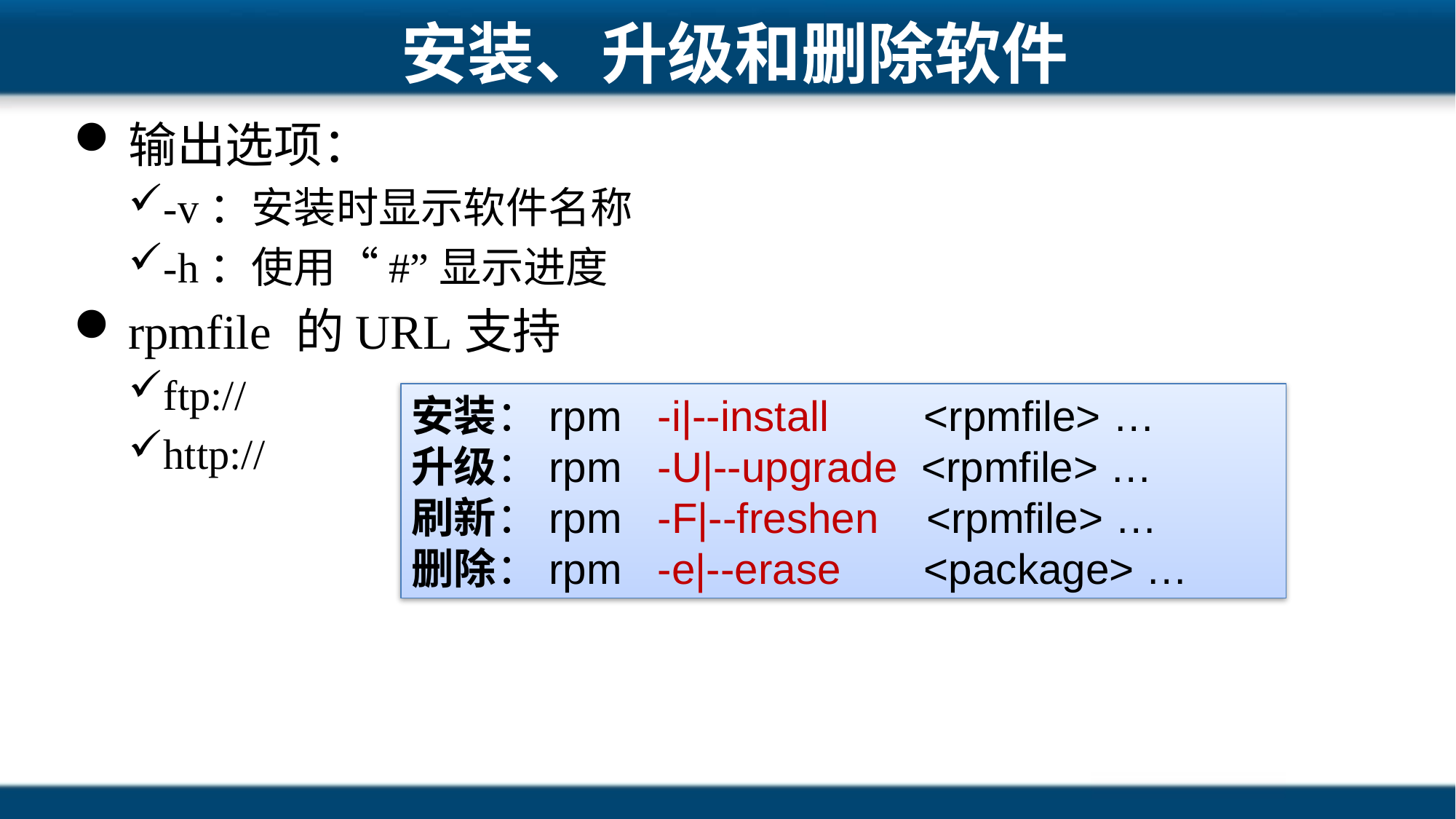

# 安装、升级和删除软件
输出选项：
-v：安装时显示软件名称
-h：使用“#”显示进度
rpmfile 的URL支持
ftp://
http://
安装：rpm   -i|--install        <rpmfile> …
升级：rpm   -U|--upgrade  <rpmfile> …
刷新：rpm   -F|--freshen    <rpmfile> …
删除：rpm   -e|--erase       <package> …